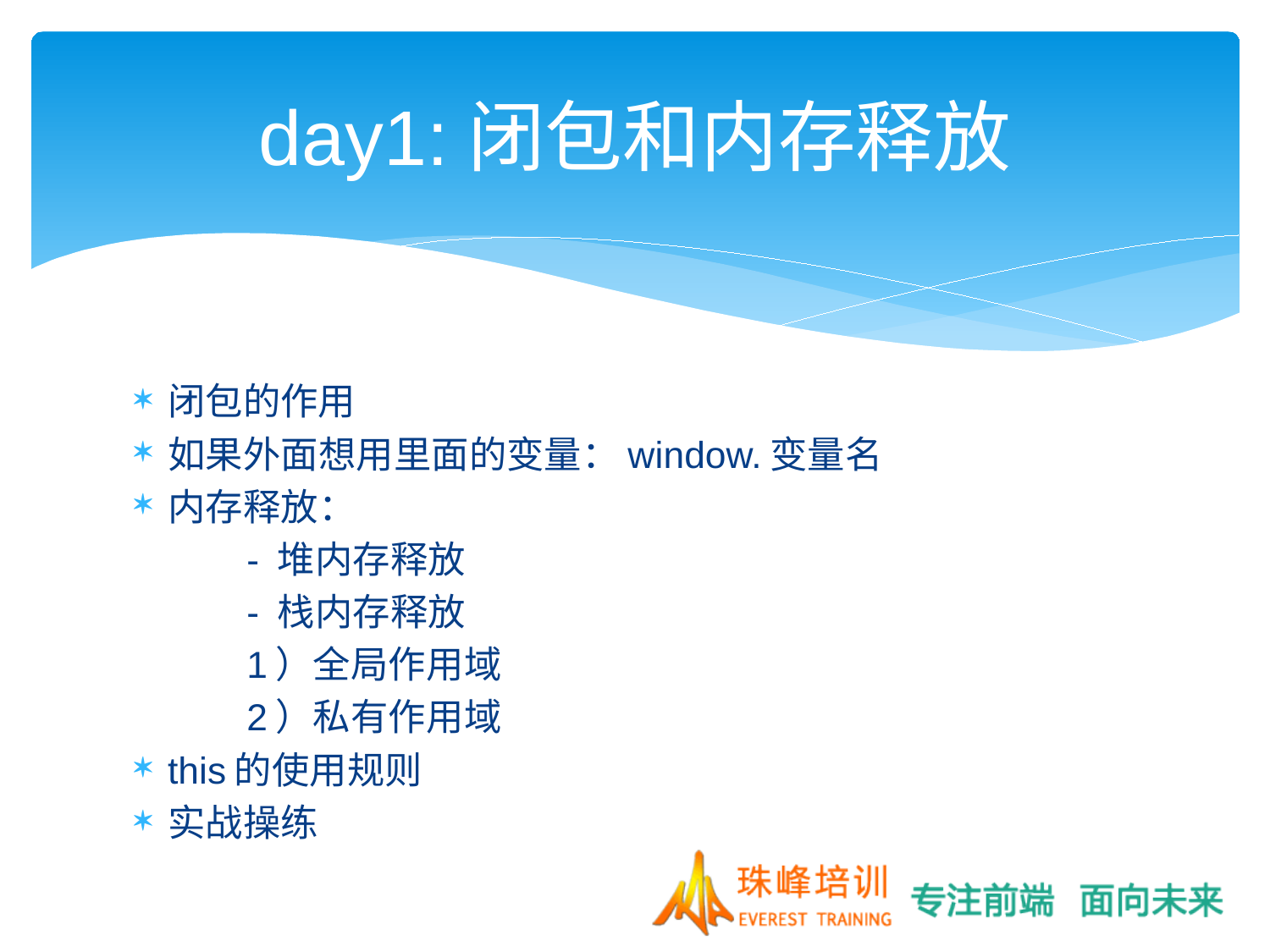

# day1:闭包和内存释放
闭包的作用
如果外面想用里面的变量：window.变量名
内存释放：
	- 堆内存释放
	- 栈内存释放
		1）全局作用域
		2）私有作用域
this的使用规则
实战操练